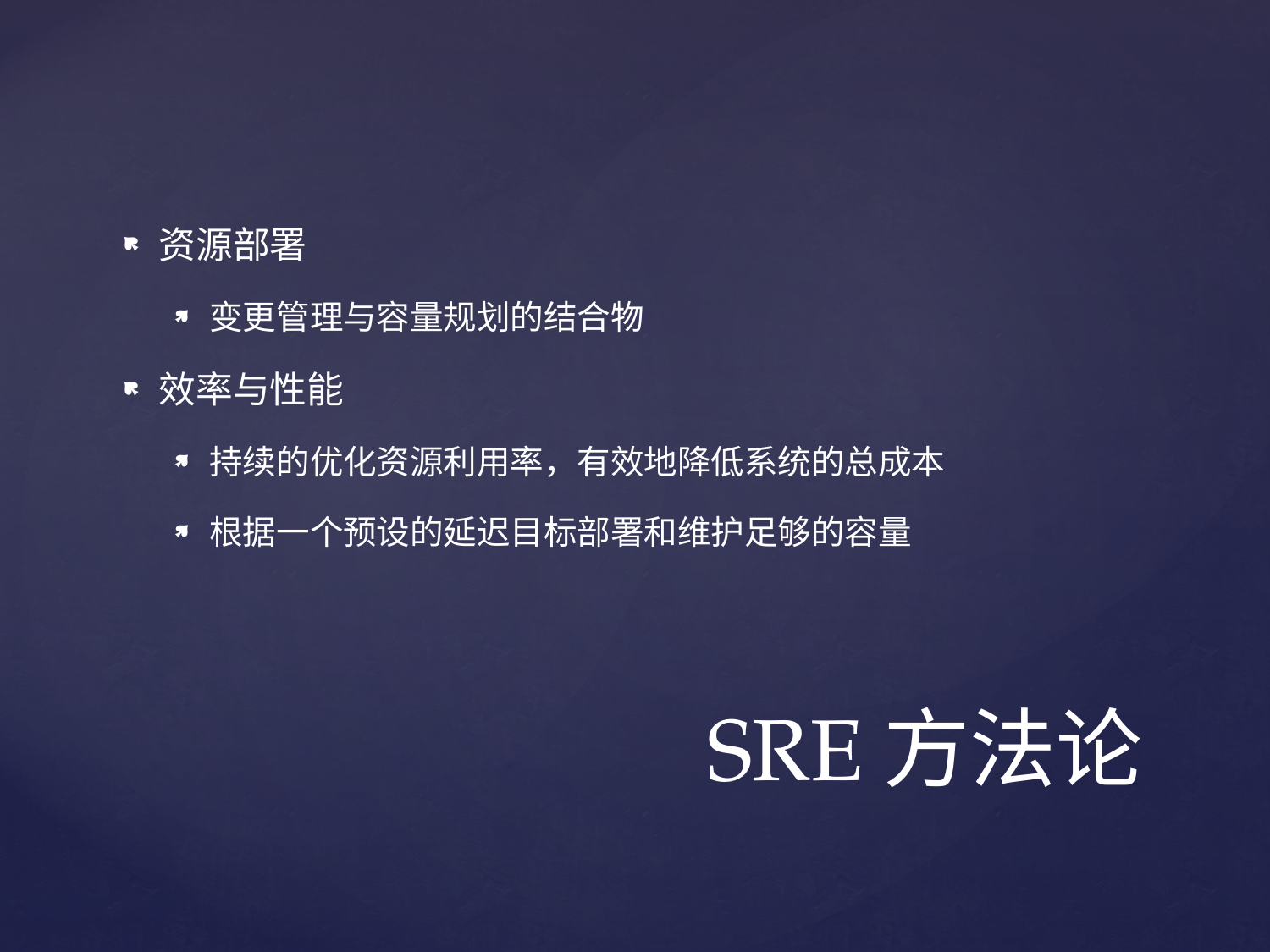

资源部署
变更管理与容量规划的结合物
效率与性能
持续的优化资源利用率，有效地降低系统的总成本
根据一个预设的延迟目标部署和维护足够的容量
# SRE方法论